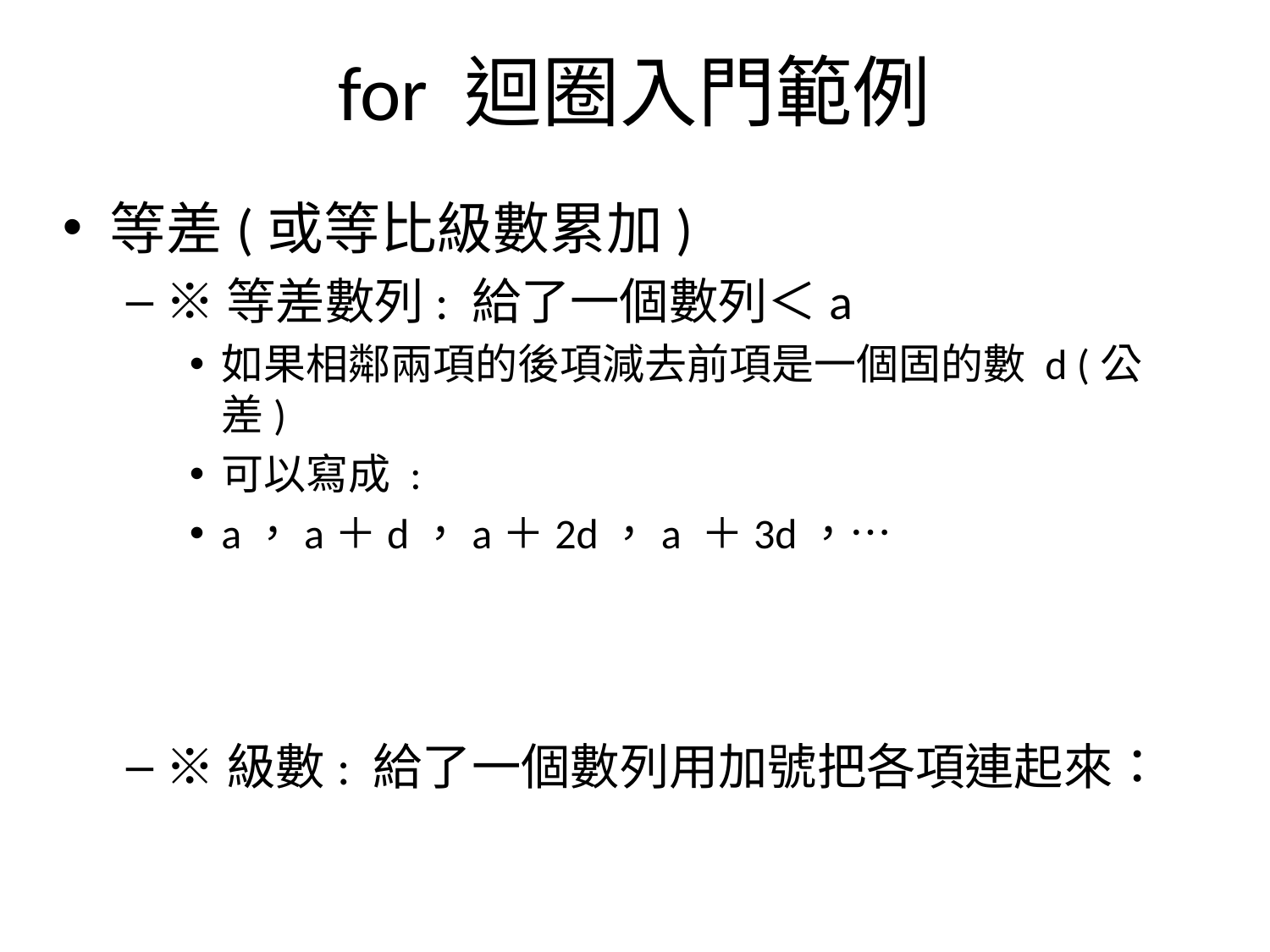

# for 迴圈入門範例
等差(或等比級數累加)
※等差數列: 給了一個數列＜a
如果相鄰兩項的後項減去前項是一個固的數 d (公差)
可以寫成 :
a，a＋d，a＋2d，a ＋3d，…

※級數: 給了一個數列用加號把各項連起來：